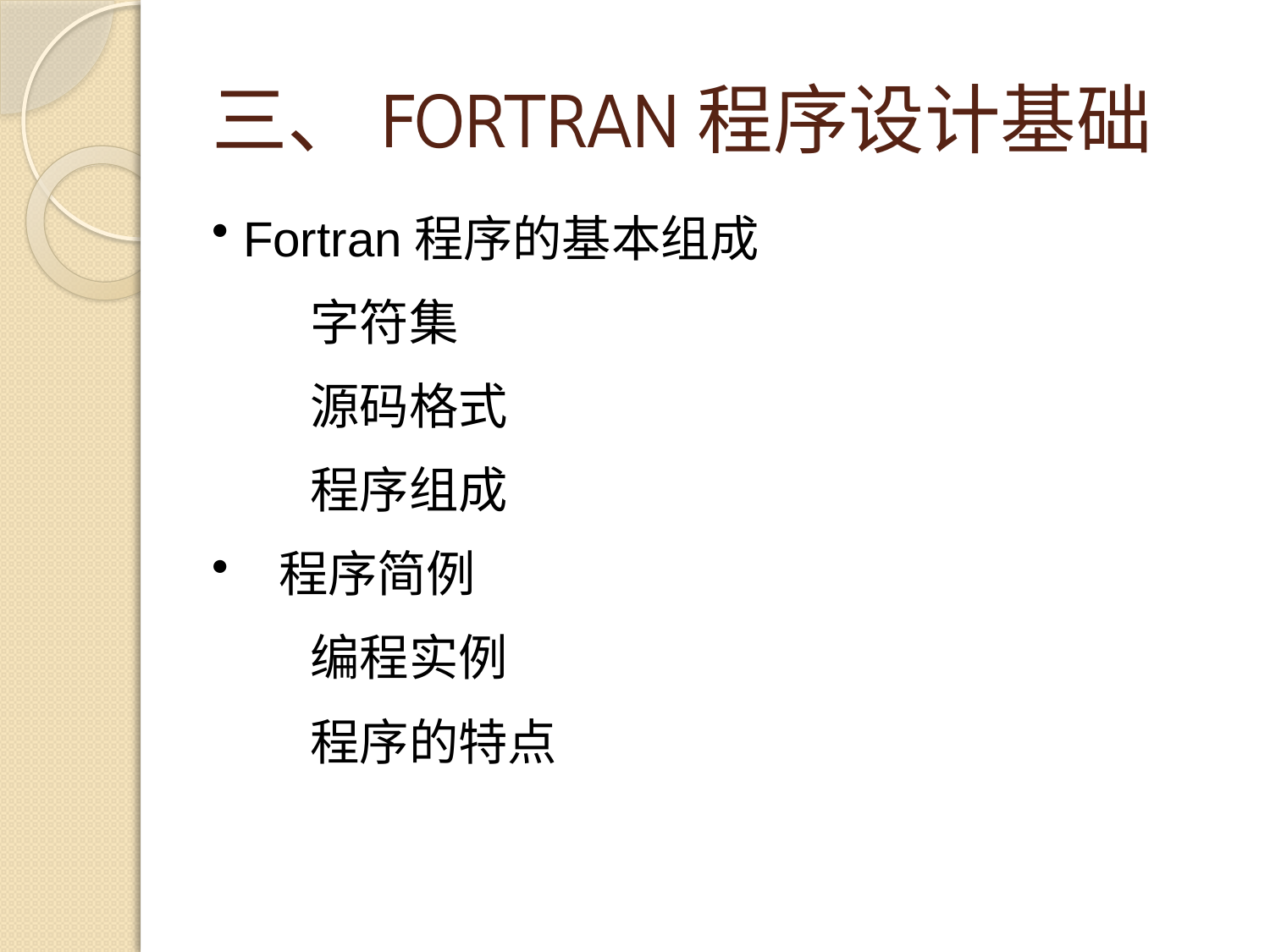

# 三、FORTRAN程序设计基础
 Fortran程序的基本组成
　　字符集
　　源码格式
　　程序组成
　程序简例
　　编程实例
　　程序的特点